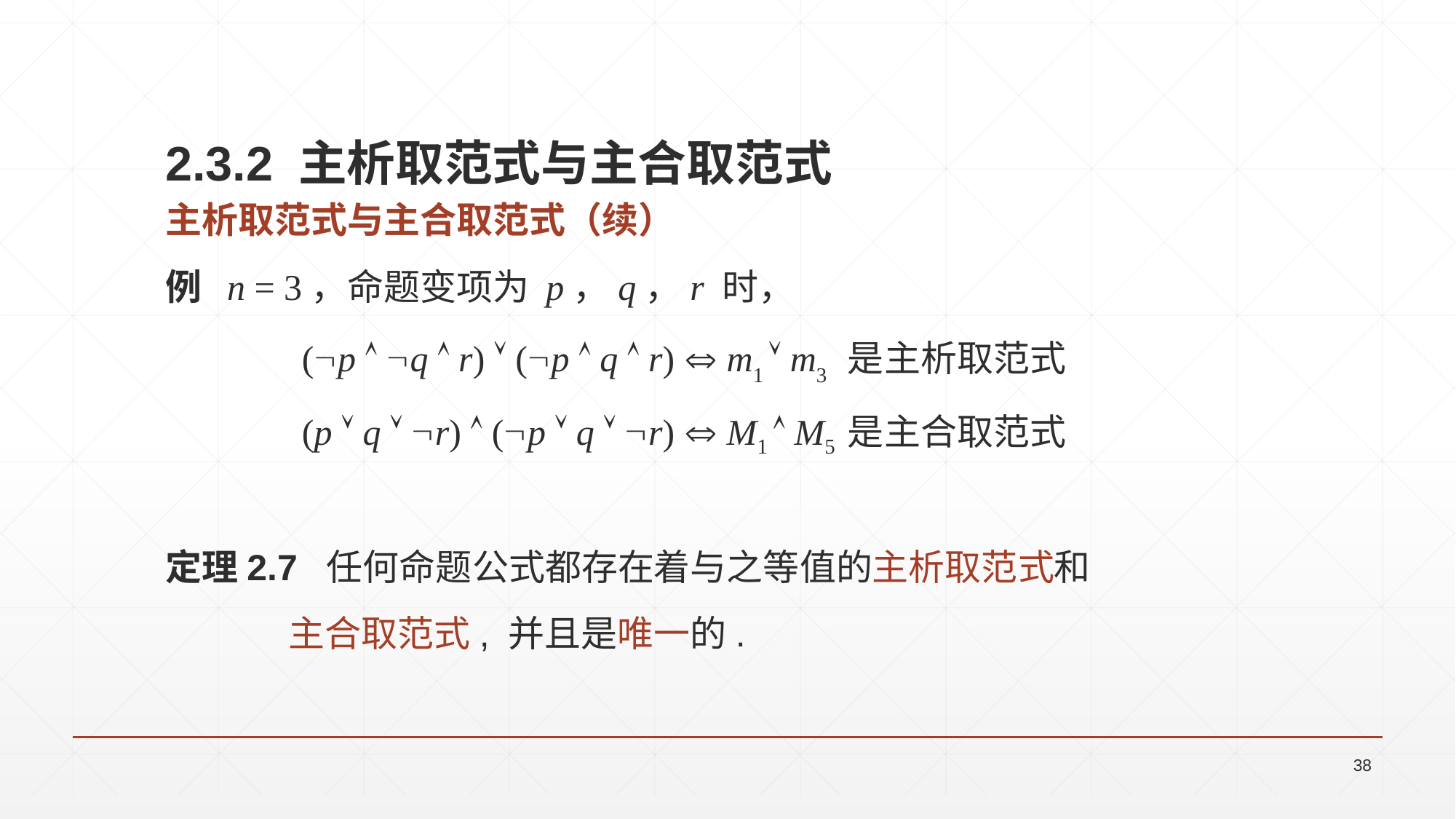

2.3.2 主析取范式与主合取范式
主析取范式与主合取范式（续）
例  n = 3，命题变项为 p，q，r 时，
    	(¬p ∧ ¬q ∧ r) ∨ (¬p ∧ q ∧ r) ⇔ m1 ∨ m3 	是主析取范式
   	(p ∨ q ∨ ¬r) ∧ (¬p ∨ q ∨ ¬r) ⇔ M1 ∧ M5  	是主合取范式

定理2.7  任何命题公式都存在着与之等值的主析取范式和
              主合取范式, 并且是唯一的.

38